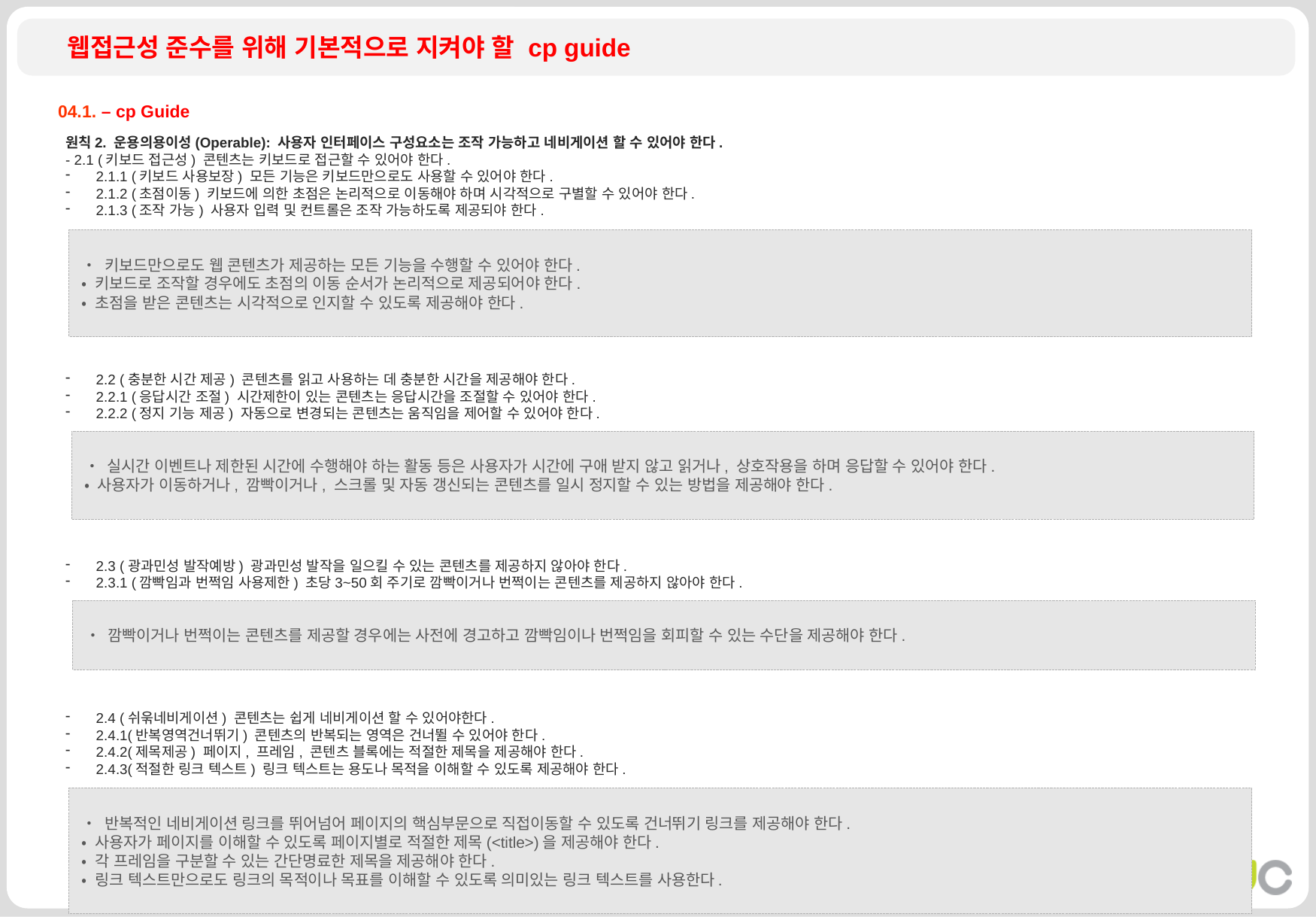

웹접근성 준수를 위해 기본적으로 지켜야 할 cp guide
04.1. – cp Guide
원칙2. 운용의용이성(Operable): 사용자 인터페이스 구성요소는 조작 가능하고 네비게이션 할 수 있어야 한다.
- 2.1 (키보드 접근성) 콘텐츠는 키보드로 접근할 수 있어야 한다.
 2.1.1 (키보드 사용보장) 모든 기능은 키보드만으로도 사용할 수 있어야 한다.
 2.1.2 (초점이동) 키보드에 의한 초점은 논리적으로 이동해야 하며 시각적으로 구별할 수 있어야 한다.
 2.1.3 (조작 가능) 사용자 입력 및 컨트롤은 조작 가능하도록 제공되야 한다.

 2.2 (충분한 시간 제공) 콘텐츠를 읽고 사용하는 데 충분한 시간을 제공해야 한다.
 2.2.1 (응답시간 조절) 시간제한이 있는 콘텐츠는 응답시간을 조절할 수 있어야 한다.
 2.2.2 (정지 기능 제공) 자동으로 변경되는 콘텐츠는 움직임을 제어할 수 있어야 한다.

 2.3 (광과민성 발작예방) 광과민성 발작을 일으킬 수 있는 콘텐츠를 제공하지 않아야 한다.
 2.3.1 (깜빡임과 번쩍임 사용제한) 초당3~50회 주기로 깜빡이거나 번쩍이는 콘텐츠를 제공하지 않아야 한다.

 2.4 (쉬욲네비게이션) 콘텐츠는 쉽게 네비게이션 할 수 있어야한다.
 2.4.1(반복영역건너뛰기) 콘텐츠의 반복되는 영역은 건너뛸 수 있어야 한다.
 2.4.2(제목제공) 페이지, 프레임, 콘텐츠 블록에는 적절한 제목을 제공해야 한다.
 2.4.3(적절한 링크 텍스트) 링크 텍스트는 용도나 목적을 이해할 수 있도록 제공해야 한다.

• 키보드만으로도 웹 콘텐츠가 제공하는 모든 기능을 수행할 수 있어야 한다.
• 키보드로 조작할 경우에도 초점의 이동 순서가 논리적으로 제공되어야 한다.
• 초점을 받은 콘텐츠는 시각적으로 인지할 수 있도록 제공해야 한다.

• 실시간 이벤트나 제한된 시간에 수행해야 하는 활동 등은 사용자가 시간에 구애 받지 않고 읽거나, 상호작용을 하며 응답할 수 있어야 한다.
• 사용자가 이동하거나, 깜빡이거나, 스크롤 및 자동 갱신되는 콘텐츠를 일시 정지할 수 있는 방법을 제공해야 한다.

• 깜빡이거나 번쩍이는 콘텐츠를 제공할 경우에는 사전에 경고하고 깜빡임이나 번쩍임을 회피할 수 있는 수단을 제공해야 한다.

• 반복적인 네비게이션 링크를 뛰어넘어 페이지의 핵심부문으로 직접이동할 수 있도록 건너뛰기 링크를 제공해야 한다.
• 사용자가 페이지를 이해할 수 있도록 페이지별로 적절한 제목(<title>)을 제공해야 한다.
• 각 프레임을 구분할 수 있는 간단명료한 제목을 제공해야 한다.
• 링크 텍스트만으로도 링크의 목적이나 목표를 이해할 수 있도록 의미있는 링크 텍스트를 사용한다.